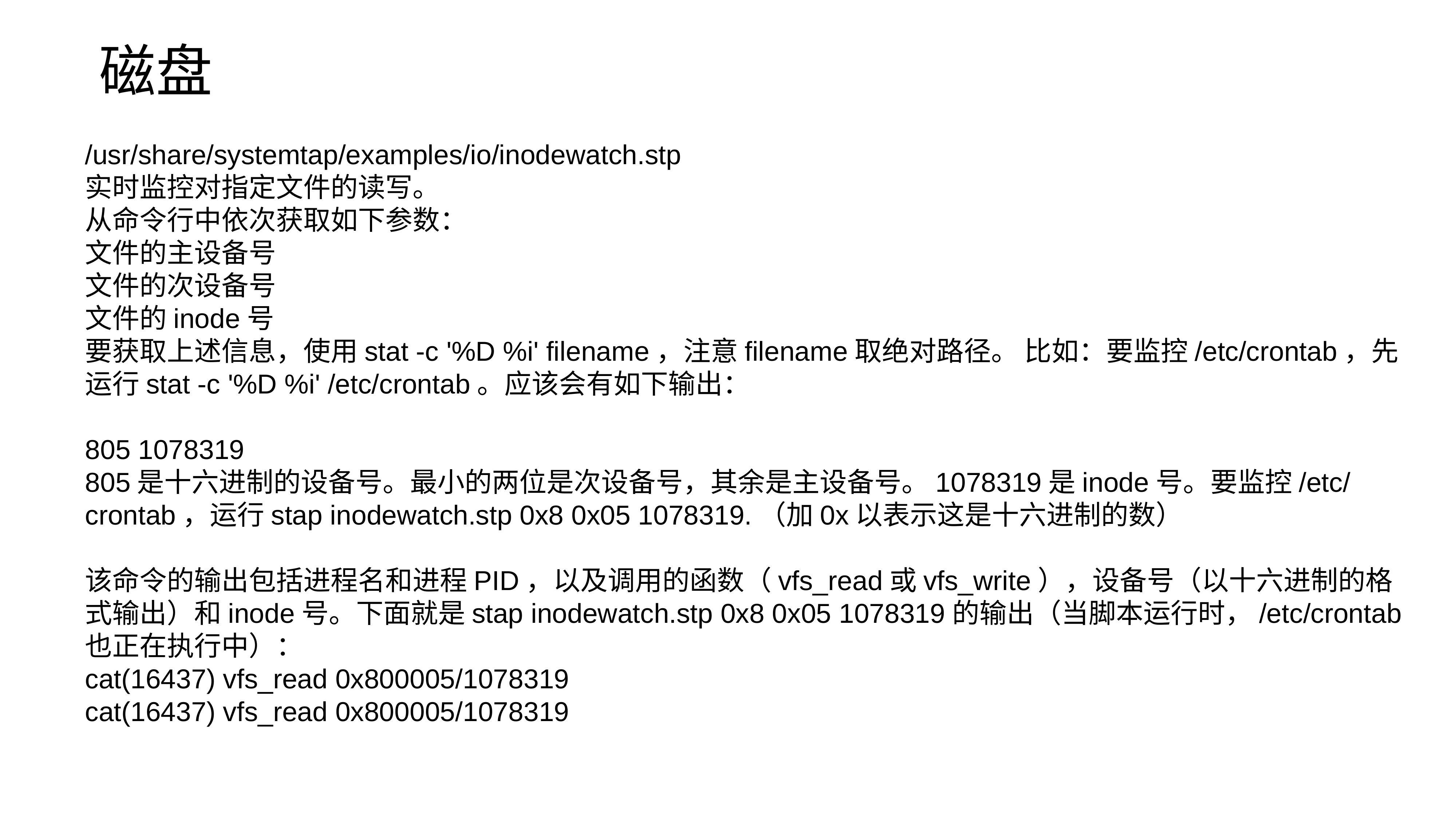

磁盘
/usr/share/systemtap/examples/io/inodewatch.stp
实时监控对指定文件的读写。
从命令行中依次获取如下参数：
文件的主设备号
文件的次设备号
文件的inode号
要获取上述信息，使用stat -c '%D %i' filename，注意filename取绝对路径。 比如：要监控/etc/crontab，先运行stat -c '%D %i' /etc/crontab。应该会有如下输出：

805 1078319
805是十六进制的设备号。最小的两位是次设备号，其余是主设备号。1078319是inode号。要监控/etc/crontab，运行stap inodewatch.stp 0x8 0x05 1078319.（加0x以表示这是十六进制的数）

该命令的输出包括进程名和进程PID，以及调用的函数（vfs_read或vfs_write），设备号（以十六进制的格式输出）和inode号。下面就是stap inodewatch.stp 0x8 0x05 1078319的输出（当脚本运行时，/etc/crontab也正在执行中）：
cat(16437) vfs_read 0x800005/1078319
cat(16437) vfs_read 0x800005/1078319